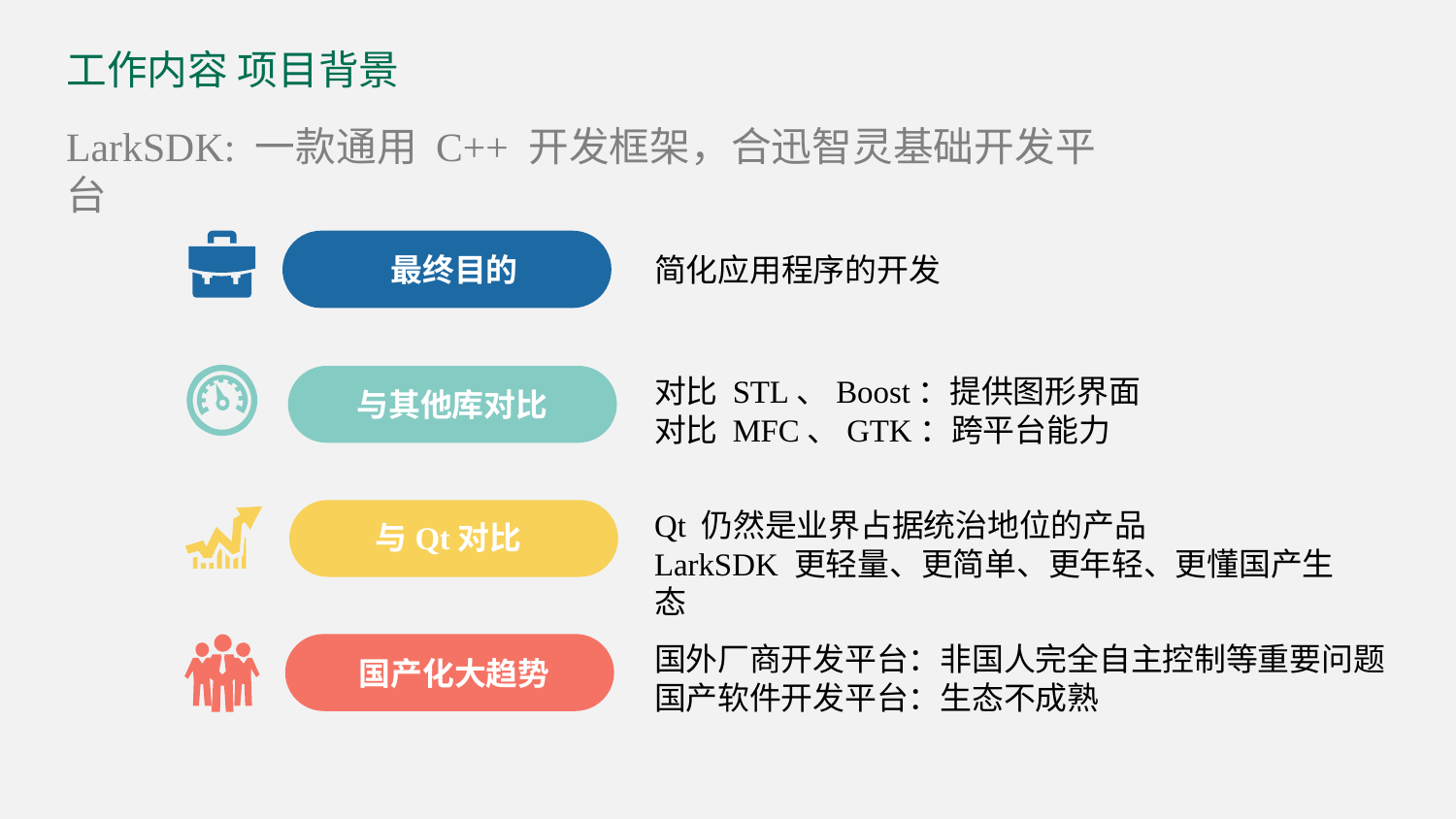

工作内容 项目背景
LarkSDK: 一款通用 C++ 开发框架，合迅智灵基础开发平台

最终目的
简化应用程序的开发
对比 STL、Boost：提供图形界面
对比 MFC、GTK：跨平台能力

与其他库对比
Qt 仍然是业界占据统治地位的产品
LarkSDK 更轻量、更简单、更年轻、更懂国产生态

与Qt对比
国外厂商开发平台：非国人完全自主控制等重要问题
国产软件开发平台：生态不成熟

国产化大趋势